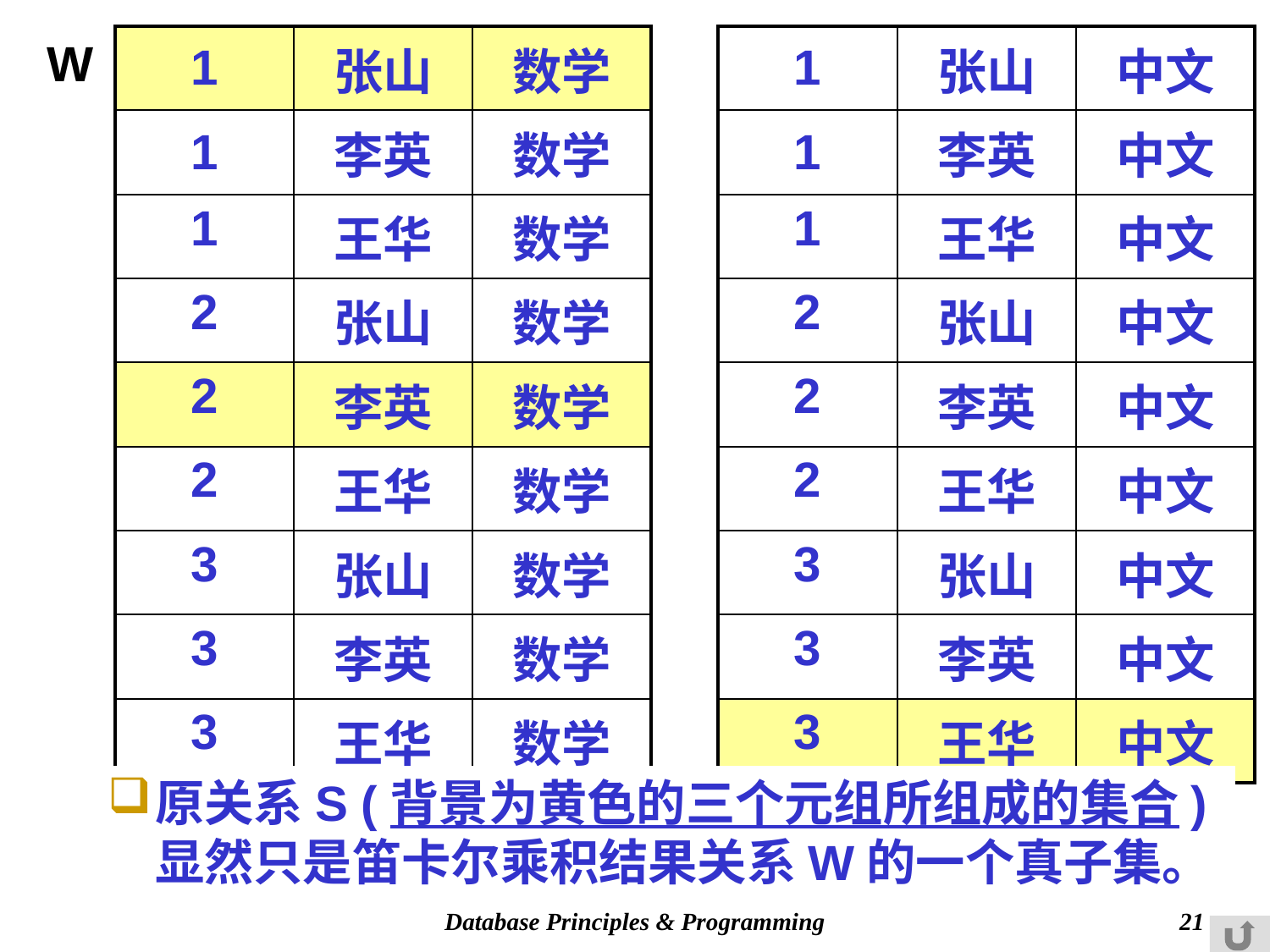

W
| 1 | 张山 | 数学 |
| --- | --- | --- |
| 1 | 李英 | 数学 |
| 1 | 王华 | 数学 |
| 2 | 张山 | 数学 |
| 2 | 李英 | 数学 |
| 2 | 王华 | 数学 |
| 3 | 张山 | 数学 |
| 3 | 李英 | 数学 |
| 3 | 王华 | 数学 |
| 1 | 张山 | 中文 |
| --- | --- | --- |
| 1 | 李英 | 中文 |
| 1 | 王华 | 中文 |
| 2 | 张山 | 中文 |
| 2 | 李英 | 中文 |
| 2 | 王华 | 中文 |
| 3 | 张山 | 中文 |
| 3 | 李英 | 中文 |
| 3 | 王华 | 中文 |
原关系S (背景为黄色的三个元组所组成的集合)显然只是笛卡尔乘积结果关系W的一个真子集。

Database Principles & Programming
21